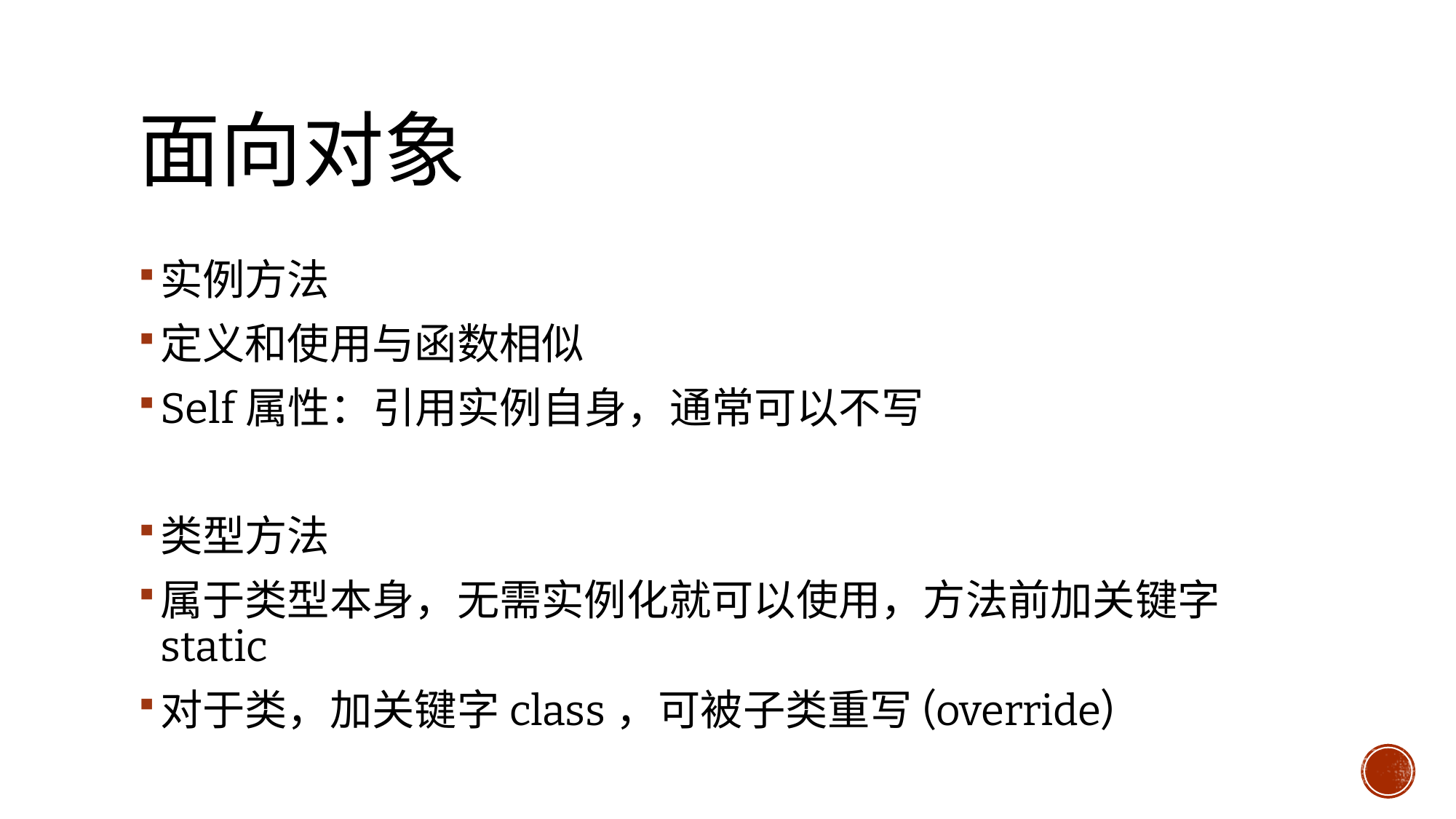

# 面向对象
实例方法
定义和使用与函数相似
Self属性：引用实例自身，通常可以不写

类型方法
属于类型本身，无需实例化就可以使用，方法前加关键字static
对于类，加关键字class，可被子类重写(override)